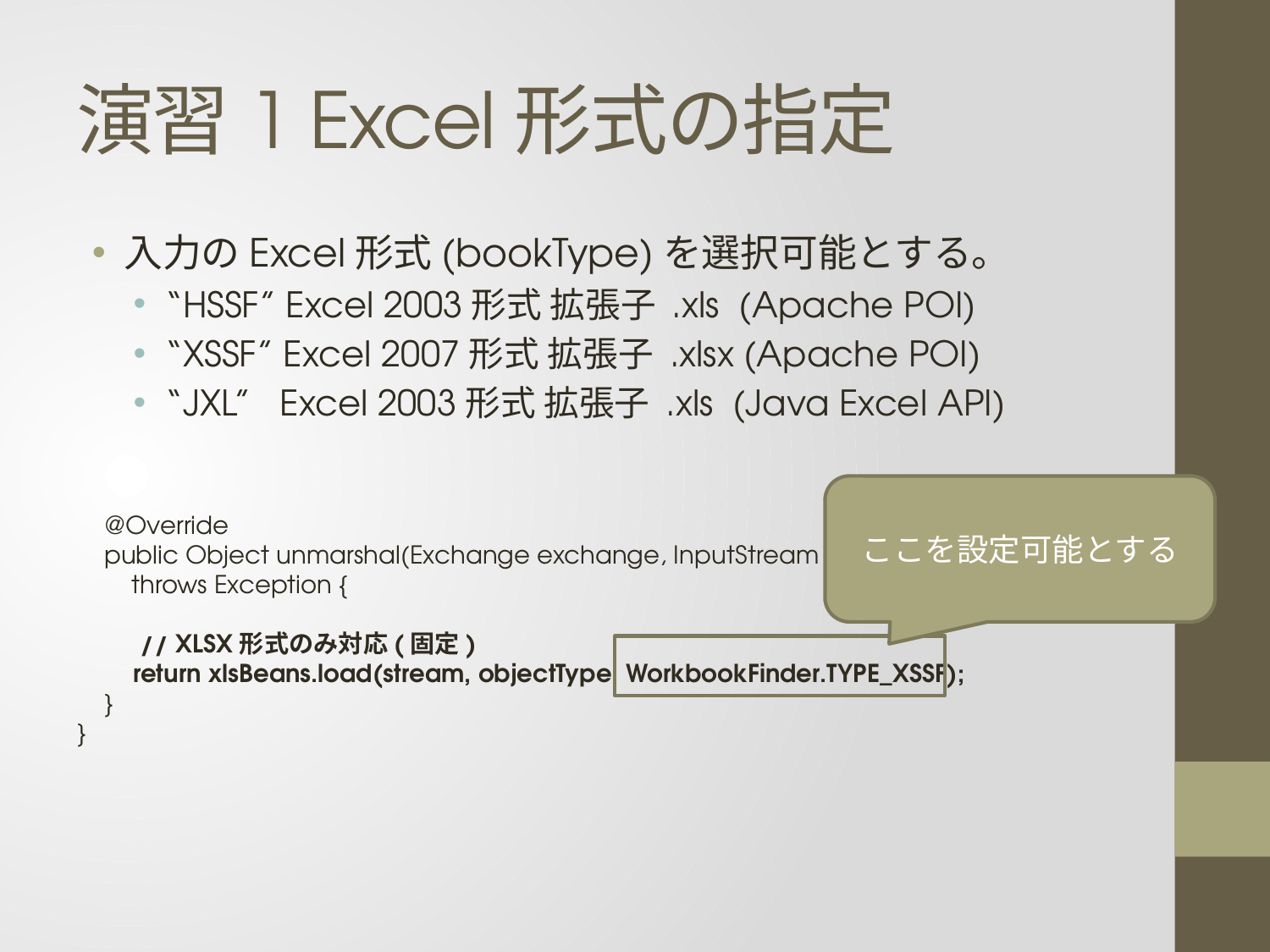

# 演習1 Excel形式の指定
入力のExcel形式(bookType)を選択可能とする。
“HSSF” Excel 2003形式 拡張子 .xls  (Apache POI)
“XSSF” Excel 2007形式 拡張子 .xlsx (Apache POI)
“JXL”   Excel 2003形式 拡張子 .xls  (Java Excel API)

    @Override
    public Object unmarshal(Exchange exchange, InputStream stream)
        throws Exception {

         // XLSX形式のみ対応(固定)
        return xlsBeans.load(stream, objectType, WorkbookFinder.TYPE_XSSF);
    }
}

ここを設定可能とする